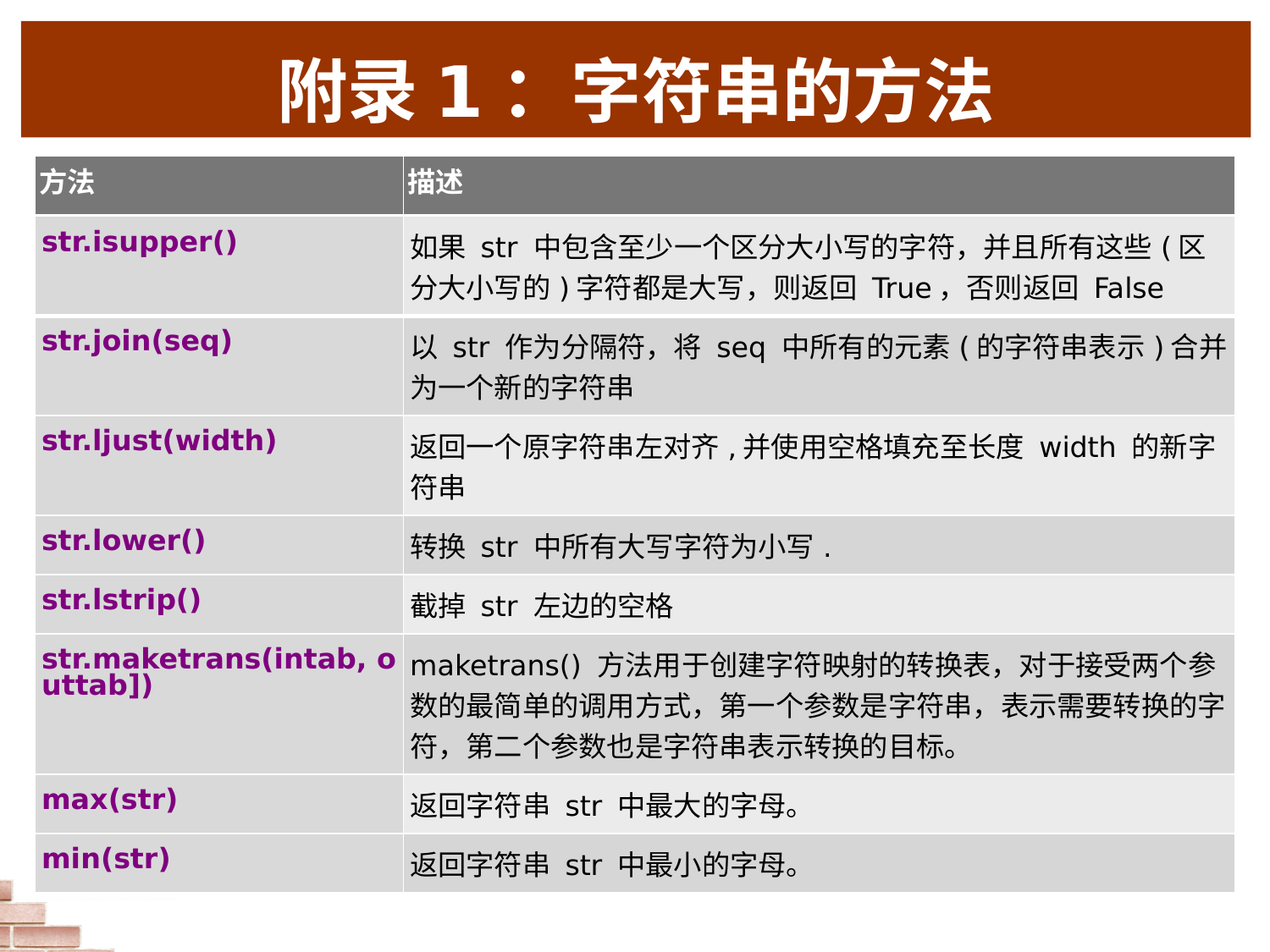

# 附录1：字符串的方法
| 方法 | 描述 |
| --- | --- |
| str.isupper() | 如果 str 中包含至少一个区分大小写的字符，并且所有这些(区分大小写的)字符都是大写，则返回 True，否则返回 False |
| --- | --- |
| str.join(seq) | 以 str 作为分隔符，将 seq 中所有的元素(的字符串表示)合并为一个新的字符串 |
| str.ljust(width) | 返回一个原字符串左对齐,并使用空格填充至长度 width 的新字符串 |
| str.lower() | 转换 str 中所有大写字符为小写. |
| str.lstrip() | 截掉 str 左边的空格 |
| str.maketrans(intab, outtab]) | maketrans() 方法用于创建字符映射的转换表，对于接受两个参数的最简单的调用方式，第一个参数是字符串，表示需要转换的字符，第二个参数也是字符串表示转换的目标。 |
| max(str) | 返回字符串 str 中最大的字母。 |
| min(str) | 返回字符串 str 中最小的字母。 |